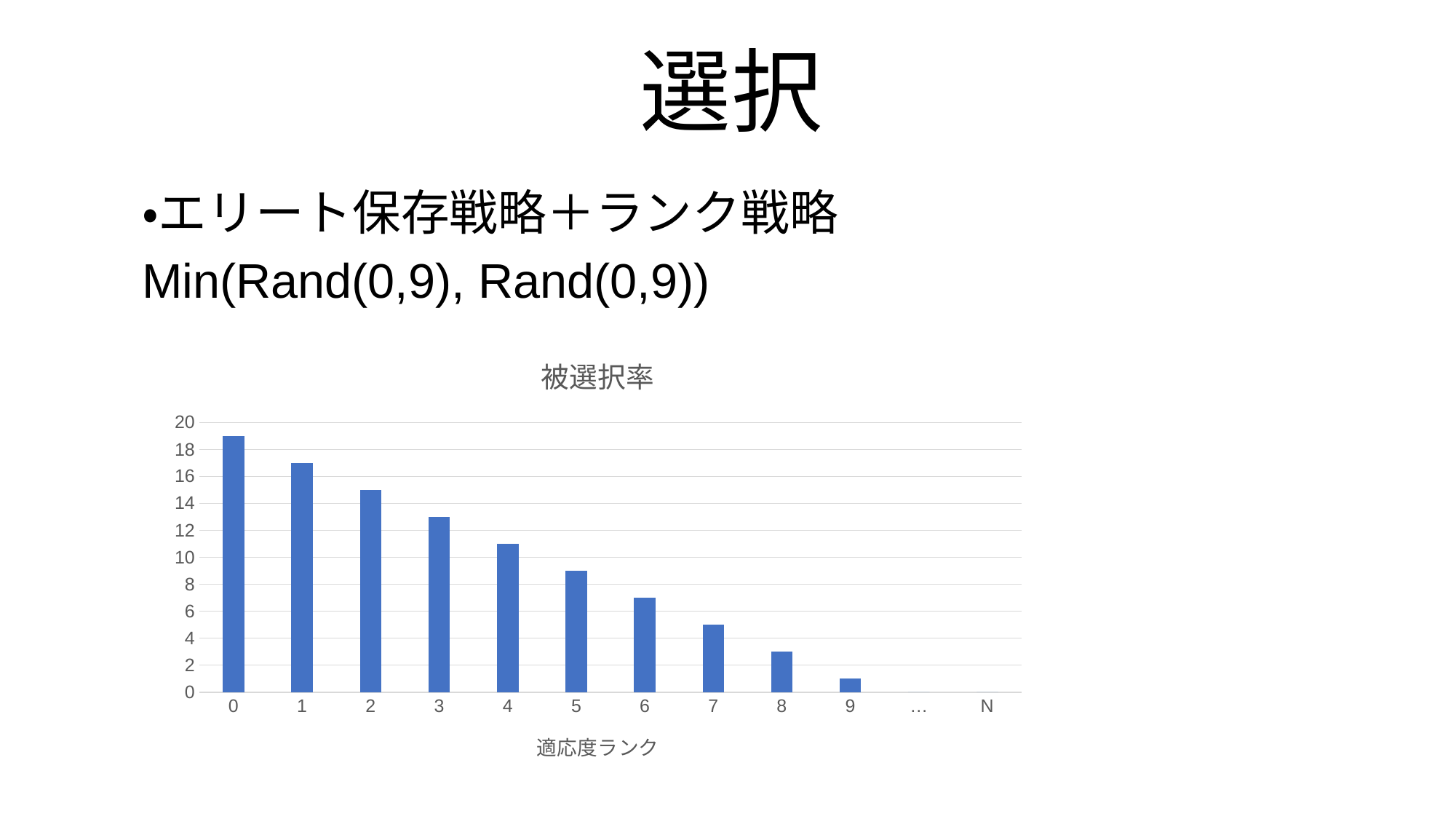

# 選択
・エリート保存戦略＋ランク戦略
Min(Rand(0,9), Rand(0,9))

### Chart: 被選択率

| Category | 系列 1 |
|---|---|
| 0 | 19.0 |
| 1 | 17.0 |
| 2 | 15.0 |
| 3 | 13.0 |
| 4 | 11.0 |
| 5 | 9.0 |
| 6 | 7.0 |
| 7 | 5.0 |
| 8 | 3.0 |
| 9 | 1.0 |
| … | 0.0 |
| N | 0.0 |